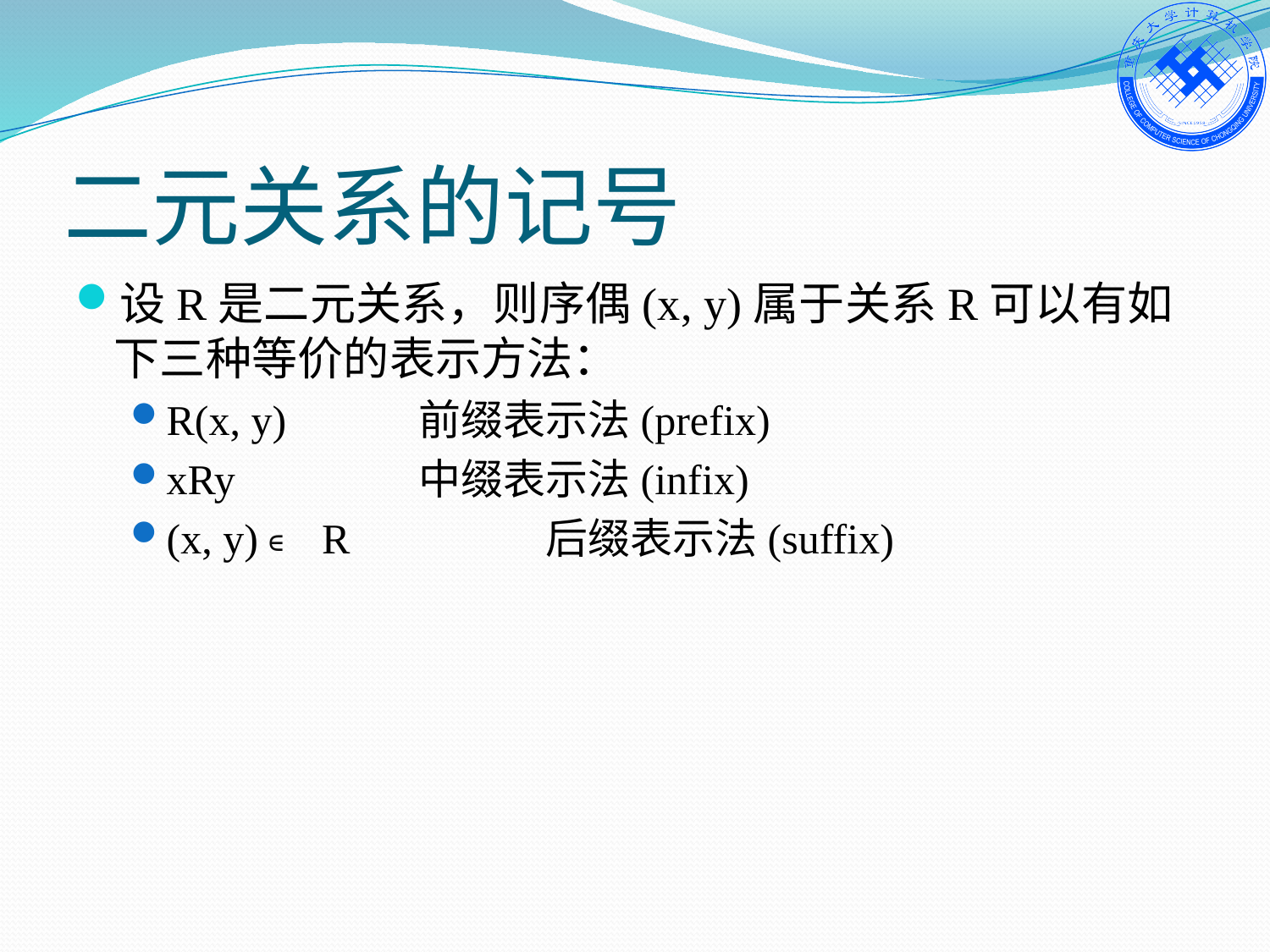

# 二元关系的记号
设R是二元关系，则序偶(x, y)属于关系R可以有如下三种等价的表示方法：
R(x, y)		前缀表示法(prefix)
xRy		中缀表示法(infix)
(x, y) ∊ R		后缀表示法(suffix)